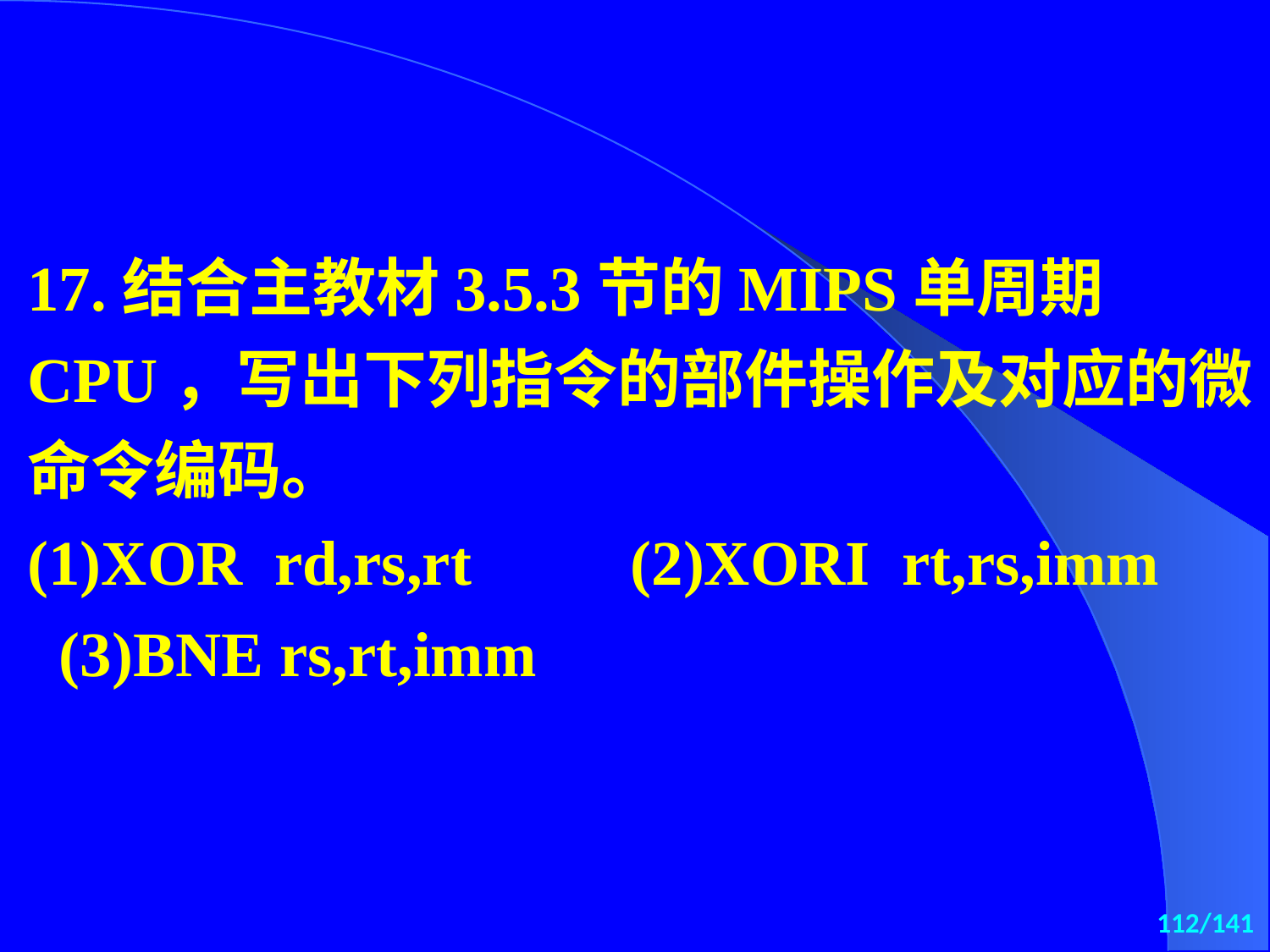

17.结合主教材3.5.3节的MIPS单周期CPU，写出下列指令的部件操作及对应的微命令编码。
(1)XOR  rd,rs,rt          (2)XORI  rt,rs,imm          (3)BNE rs,rt,imm
112/141